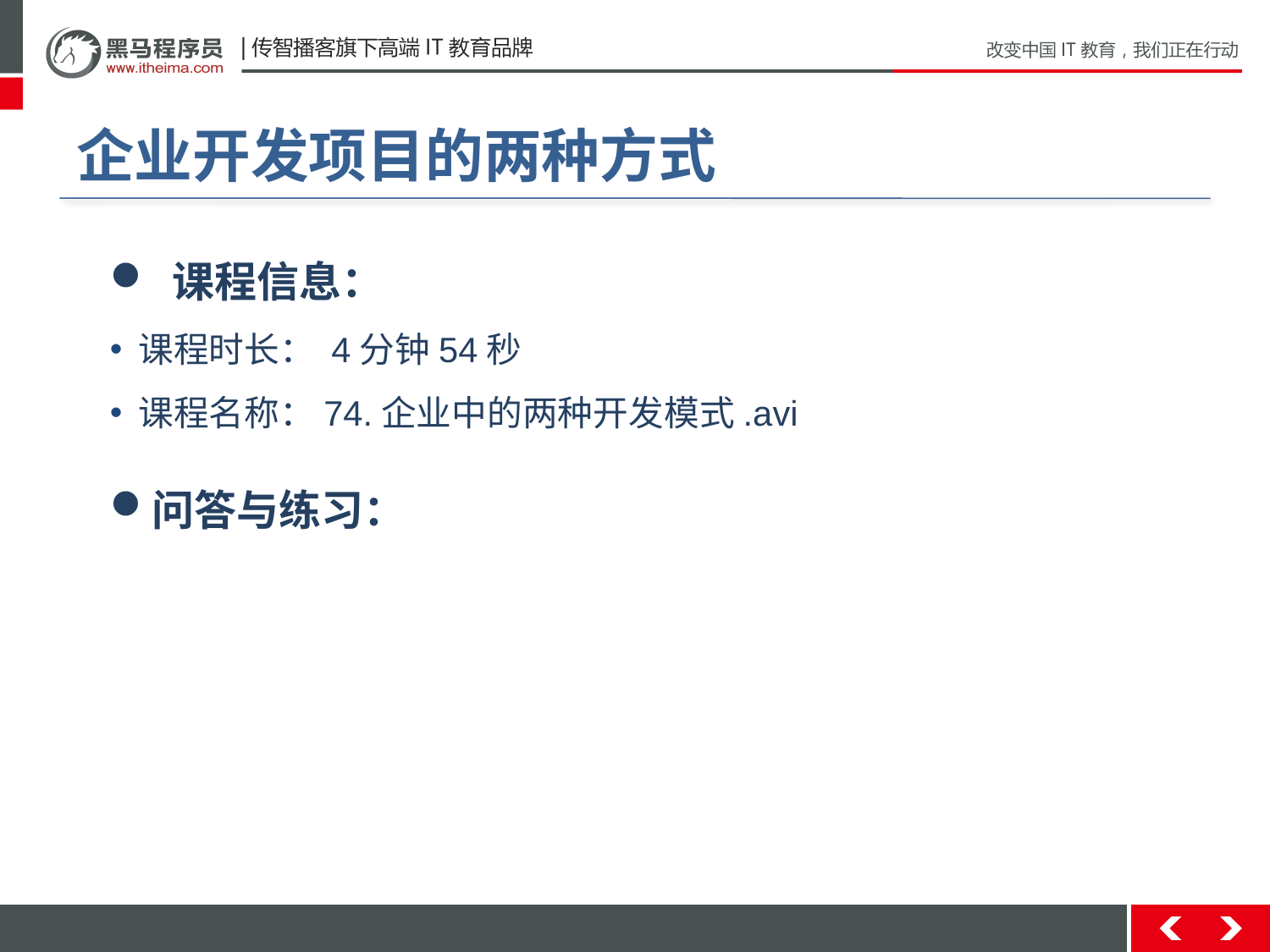

# 企业开发项目的两种方式
 课程信息：
 课程时长： 4分钟54秒
 课程名称：74.企业中的两种开发模式.avi
问答与练习：